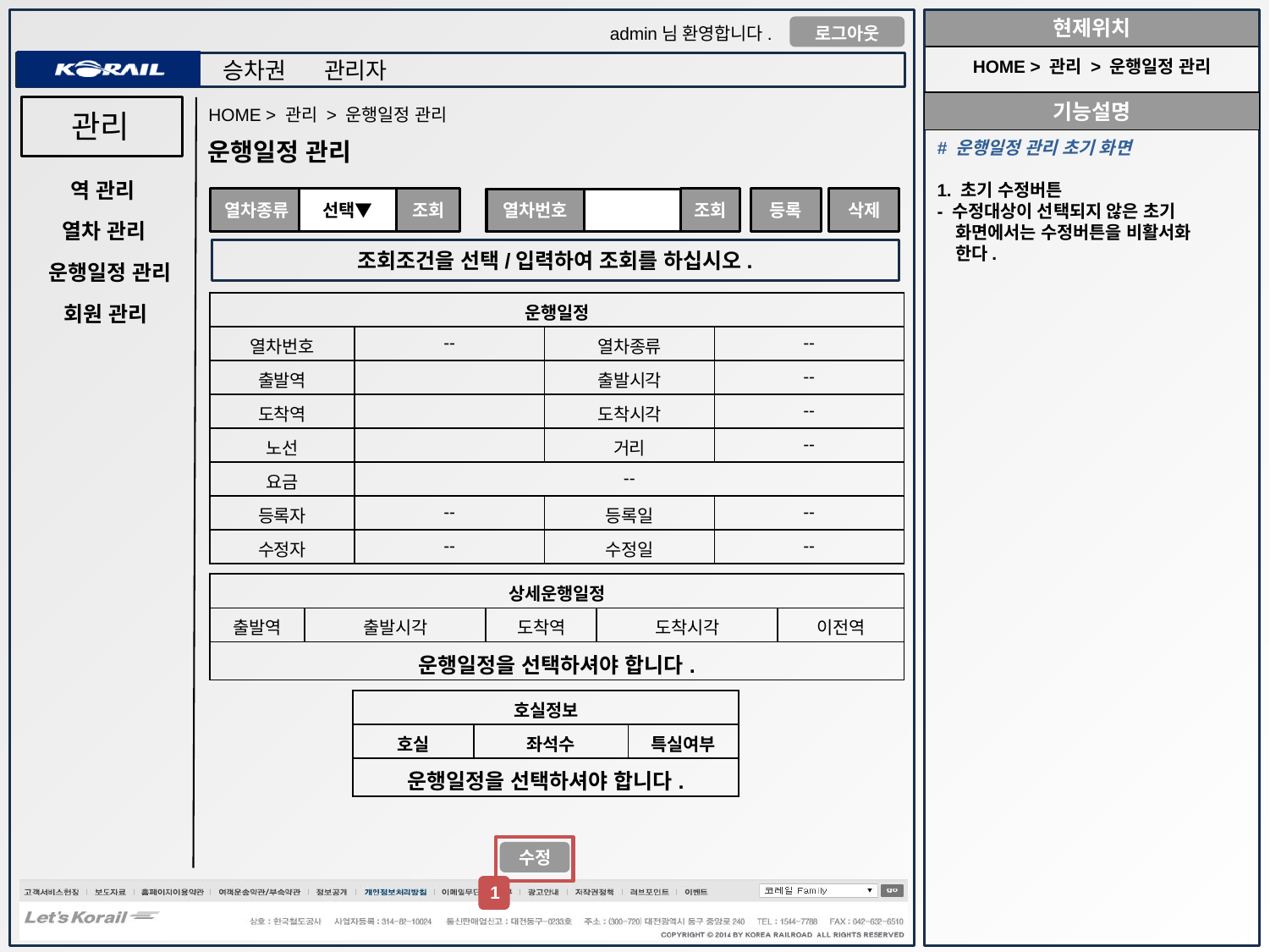

HOME > 관리 > 운행일정 관리
HOME > 관리 > 운행일정 관리
관리
운행일정 관리
# 운행일정 관리 초기 화면

1. 초기 수정버튼
- 수정대상이 선택되지 않은 초기
   화면에서는 수정버튼을 비활서화
   한다.
역 관리
조회
조회
등록
삭제
선택▼
열차종류

열차번호
열차 관리
조회조건을 선택/입력하여 조회를 하십시오.
운행일정 관리
| 운행일정 |  |  |  |
| --- | --- | --- | --- |
| 열차번호 | -- | 열차종류 | -- |
| 출발역 |  | 출발시각 | -- |
| 도착역 |  | 도착시각 | -- |
| 노선 |  | 거리 | -- |
| 요금 | -- |  |  |
| 등록자 | -- | 등록일 | -- |
| 수정자 | -- | 수정일 | -- |
회원 관리
| 상세운행일정 |  |  |  |  |
| --- | --- | --- | --- | --- |
| 출발역 | 출발시각 | 도착역 | 도착시각 | 이전역 |
| 운행일정을 선택하셔야 합니다. |  |  |  |  |
| 호실정보 |  |  |
| --- | --- | --- |
| 호실 | 좌석수 | 특실여부 |
| 운행일정을 선택하셔야 합니다. |  |  |

수정
1